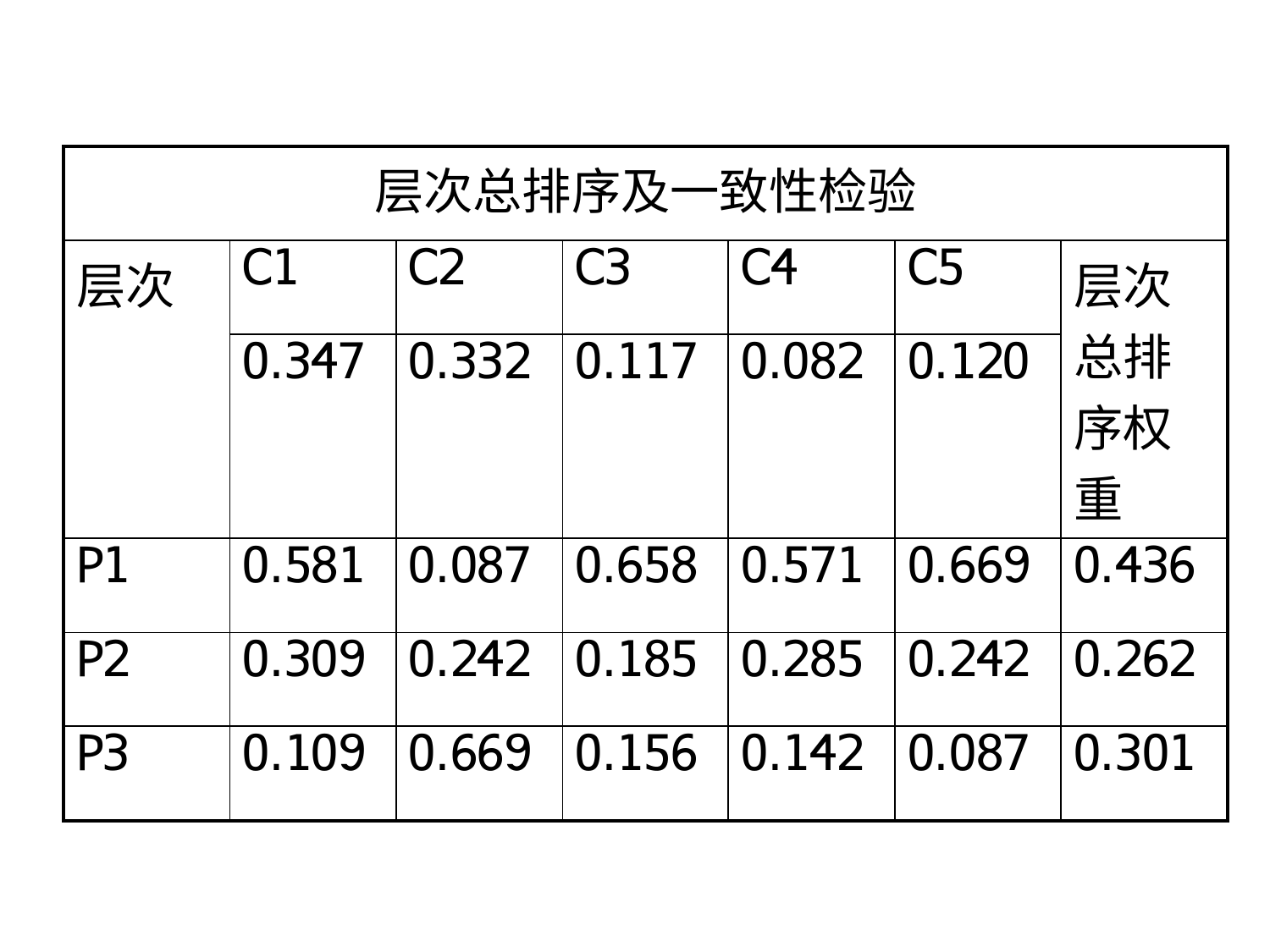

| 层次总排序及一致性检验 |  |  |  |  |  |  |
| --- | --- | --- | --- | --- | --- | --- |
| 层次 | C1 | C2 | C3 | C4 | C5 | 层次总排序权重 |
|  | 0.347 | 0.332 | 0.117 | 0.082 | 0.120 |  |
| P1 | 0.581 | 0.087 | 0.658 | 0.571 | 0.669 | 0.436 |
| P2 | 0.309 | 0.242 | 0.185 | 0.285 | 0.242 | 0.262 |
| P3 | 0.109 | 0.669 | 0.156 | 0.142 | 0.087 | 0.301 |